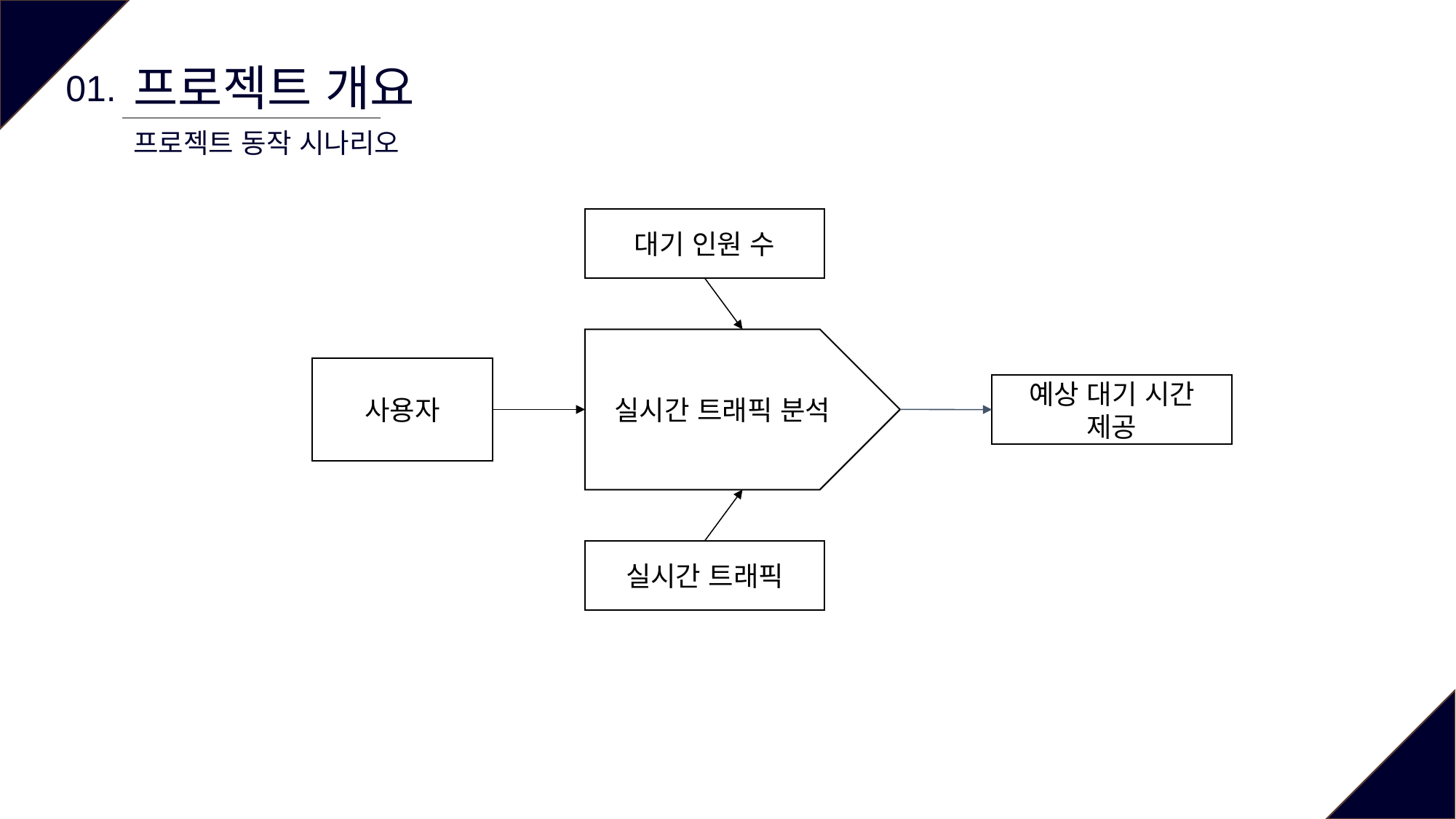

프로젝트 개요
01.
프로젝트 동작 시나리오
대기 인원 수
실시간 트래픽 분석
사용자
예상 대기 시간 제공
실시간 트래픽